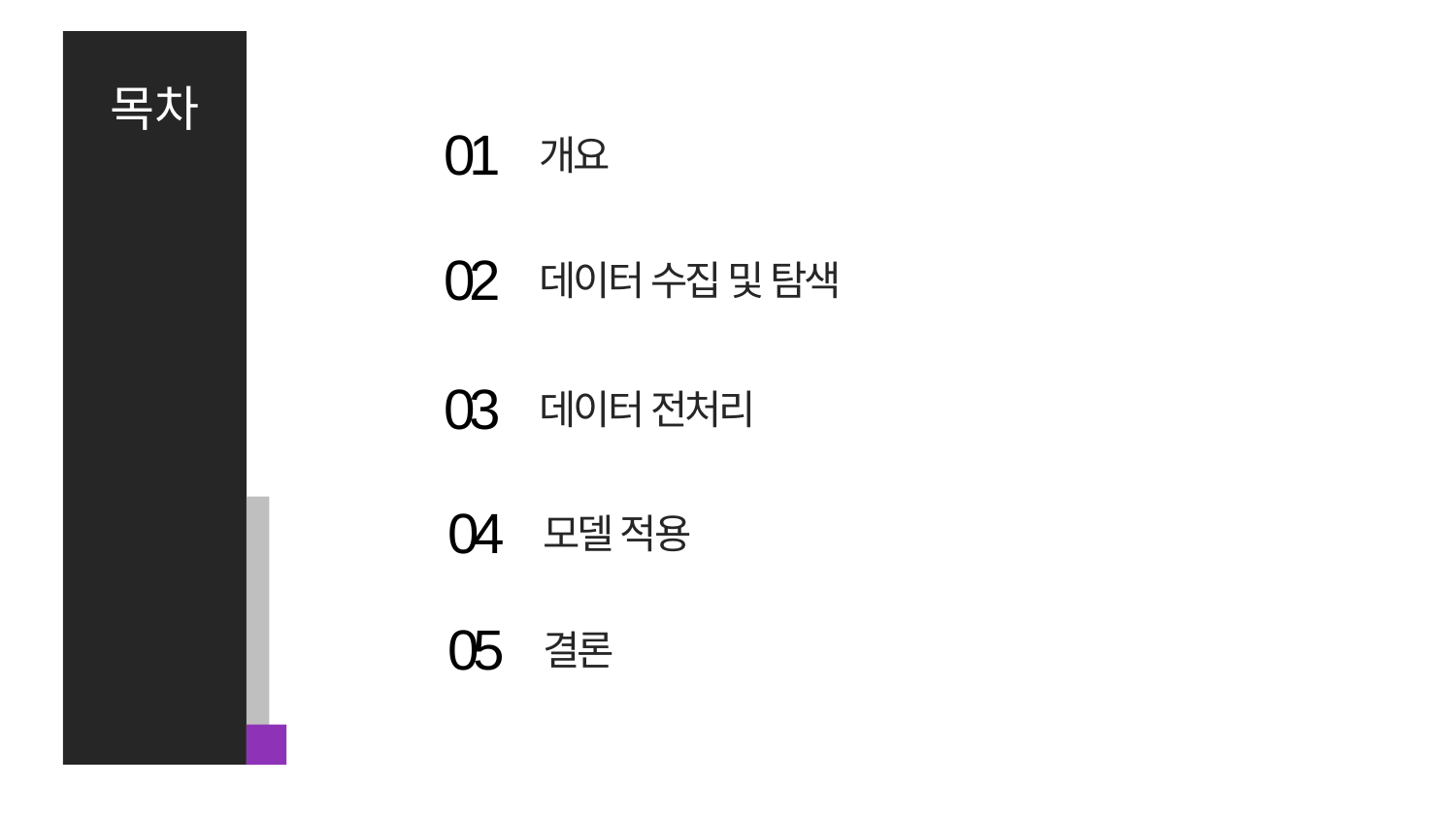

목차
01
  개요

02
  데이터 수집 및 탐색

03
  데이터 전처리

04
  모델 적용

05
  결론